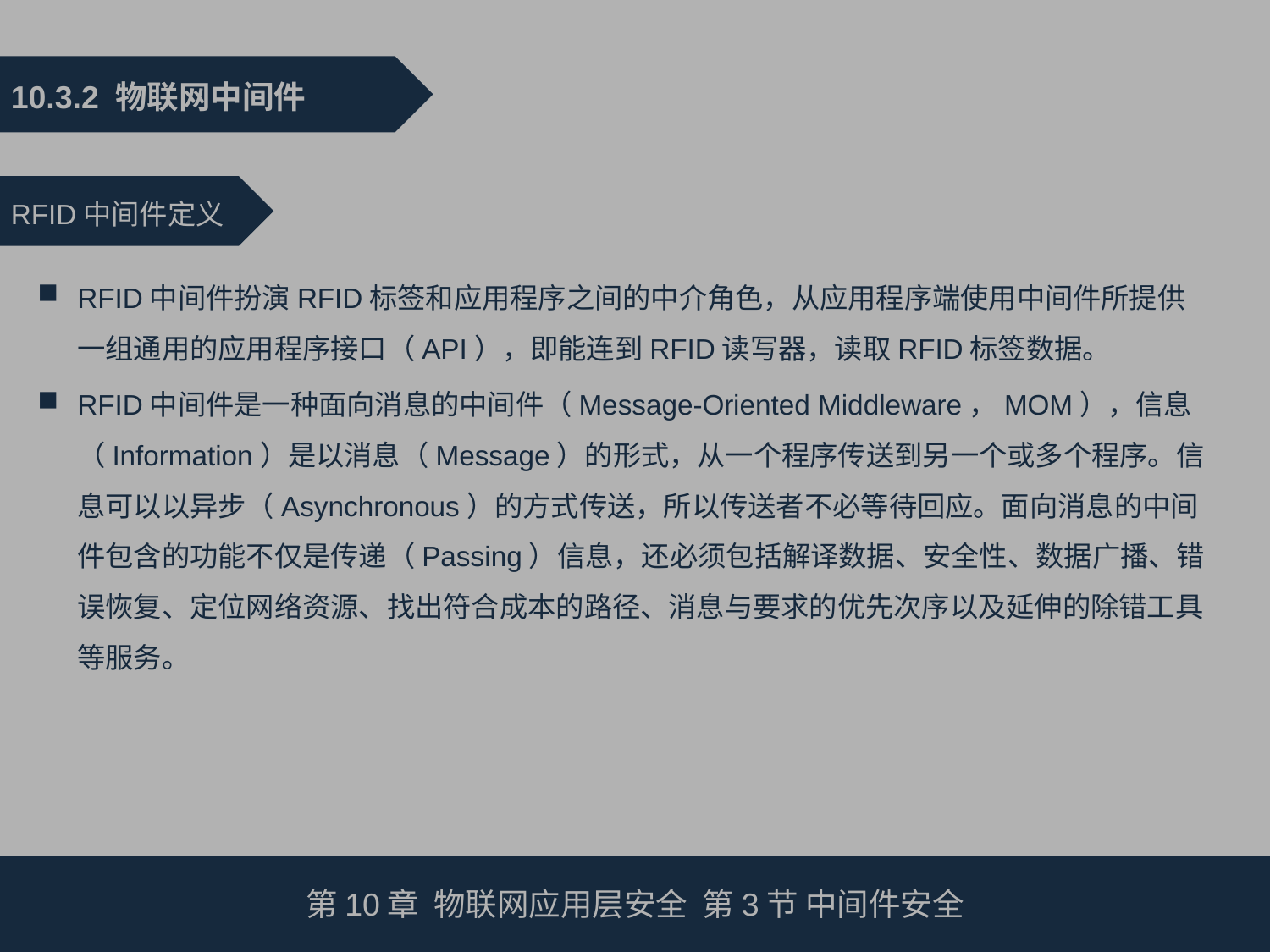

10.3.2 物联网中间件
RFID中间件定义
RFID中间件扮演RFID标签和应用程序之间的中介角色，从应用程序端使用中间件所提供一组通用的应用程序接口（API），即能连到RFID读写器，读取RFID标签数据。
RFID中间件是一种面向消息的中间件（Message-Oriented Middleware，MOM），信息（Information）是以消息（Message）的形式，从一个程序传送到另一个或多个程序。信息可以以异步（Asynchronous）的方式传送，所以传送者不必等待回应。面向消息的中间件包含的功能不仅是传递（Passing）信息，还必须包括解译数据、安全性、数据广播、错误恢复、定位网络资源、找出符合成本的路径、消息与要求的优先次序以及延伸的除错工具等服务。